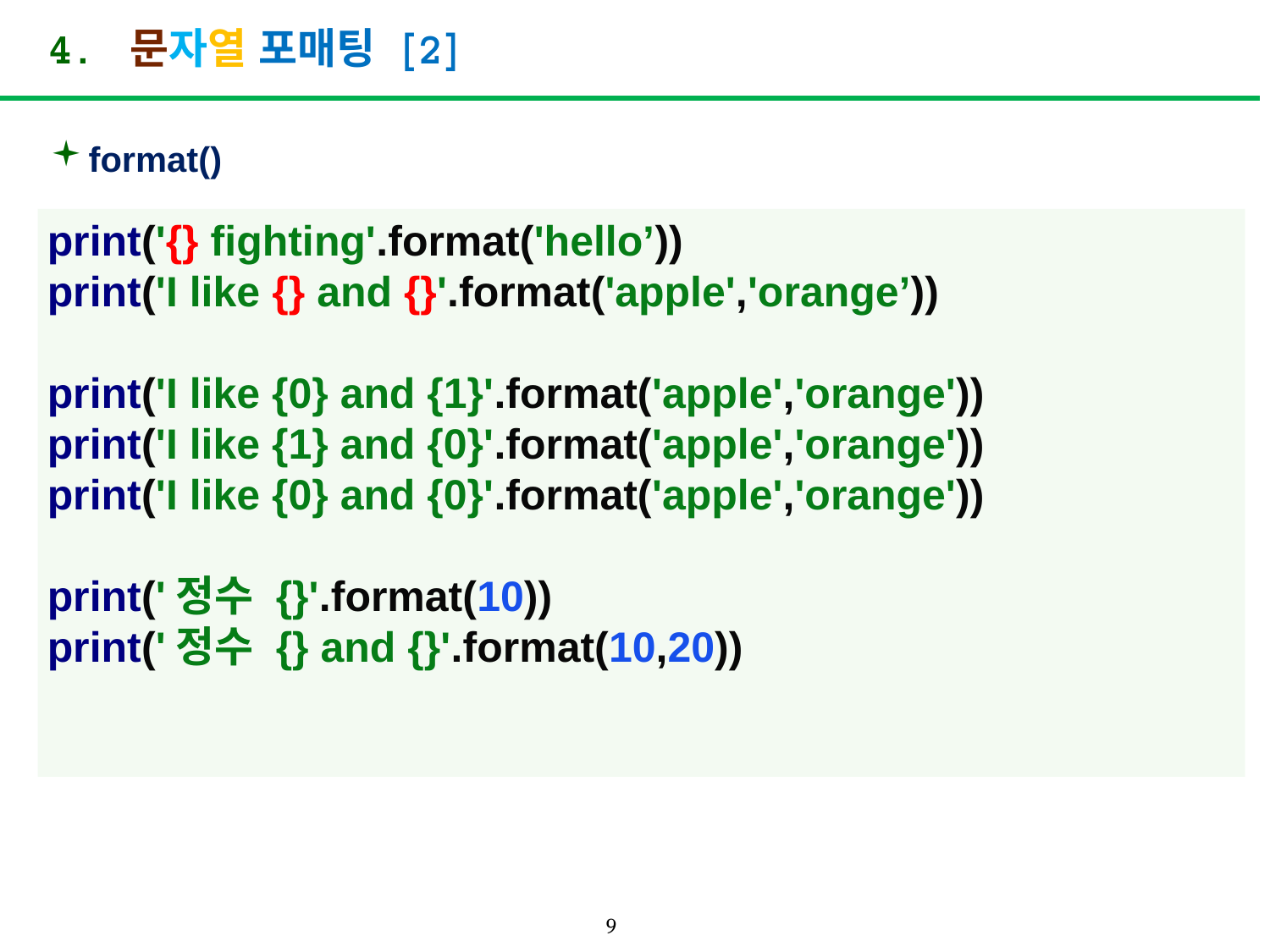

# 4. 문자열 포매팅 [2]
format()
print('{} fighting'.format('hello’))
print('I like {} and {}'.format('apple','orange’))
print('I like {0} and {1}'.format('apple','orange'))
print('I like {1} and {0}'.format('apple','orange'))
print('I like {0} and {0}'.format('apple','orange'))
print('정수 {}'.format(10))
print('정수 {} and {}'.format(10,20))
9